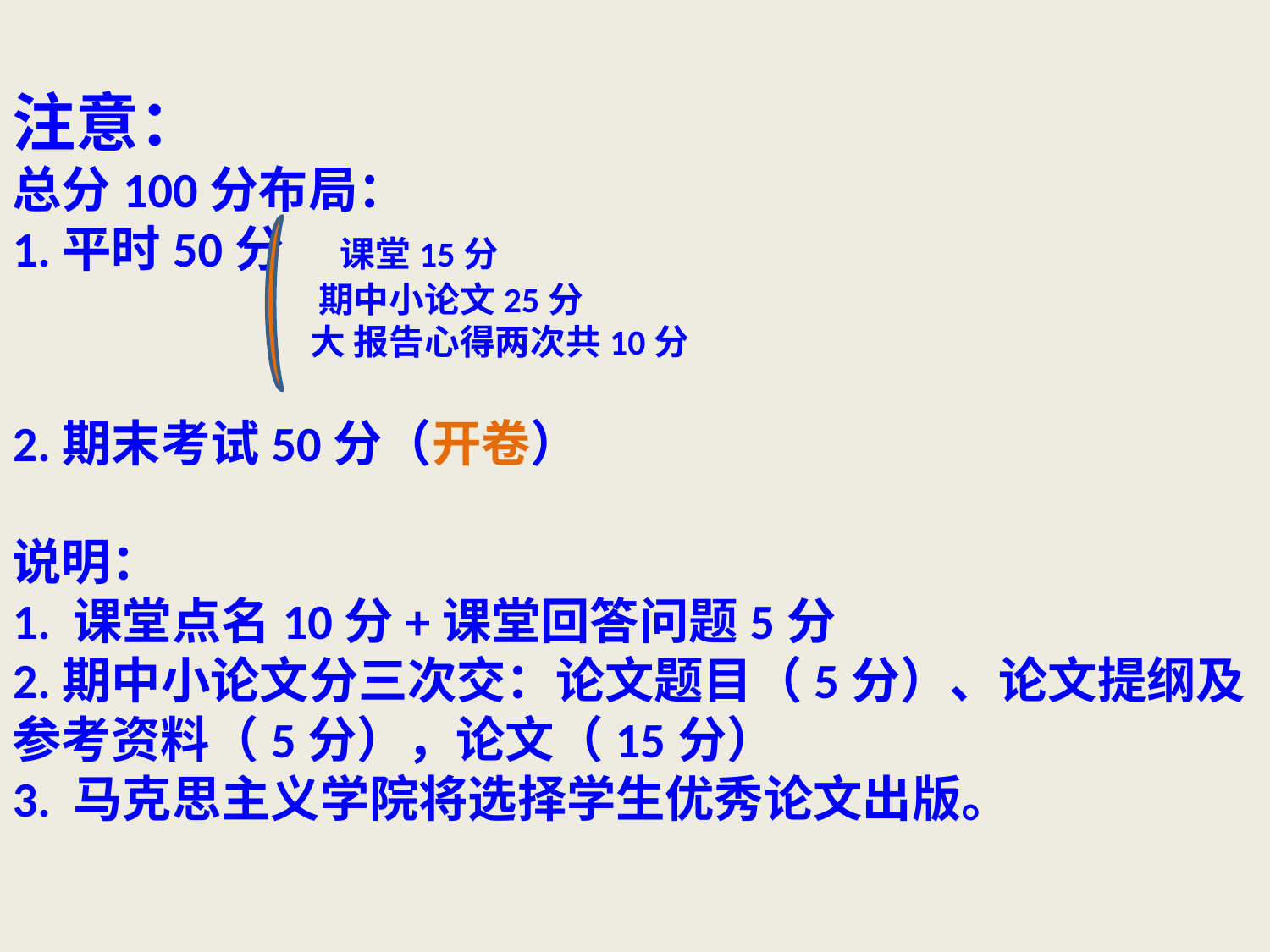

注意：
总分100分布局：
1.平时50分     课堂15分
                                     期中小论文25分
                                    大 报告心得两次共10分

2.期末考试50分（开卷）

说明：
1. 课堂点名10分+课堂回答问题5分
2.期中小论文分三次交：论文题目（5分）、论文提纲及参考资料（5分），论文（15分）
3. 马克思主义学院将选择学生优秀论文出版。